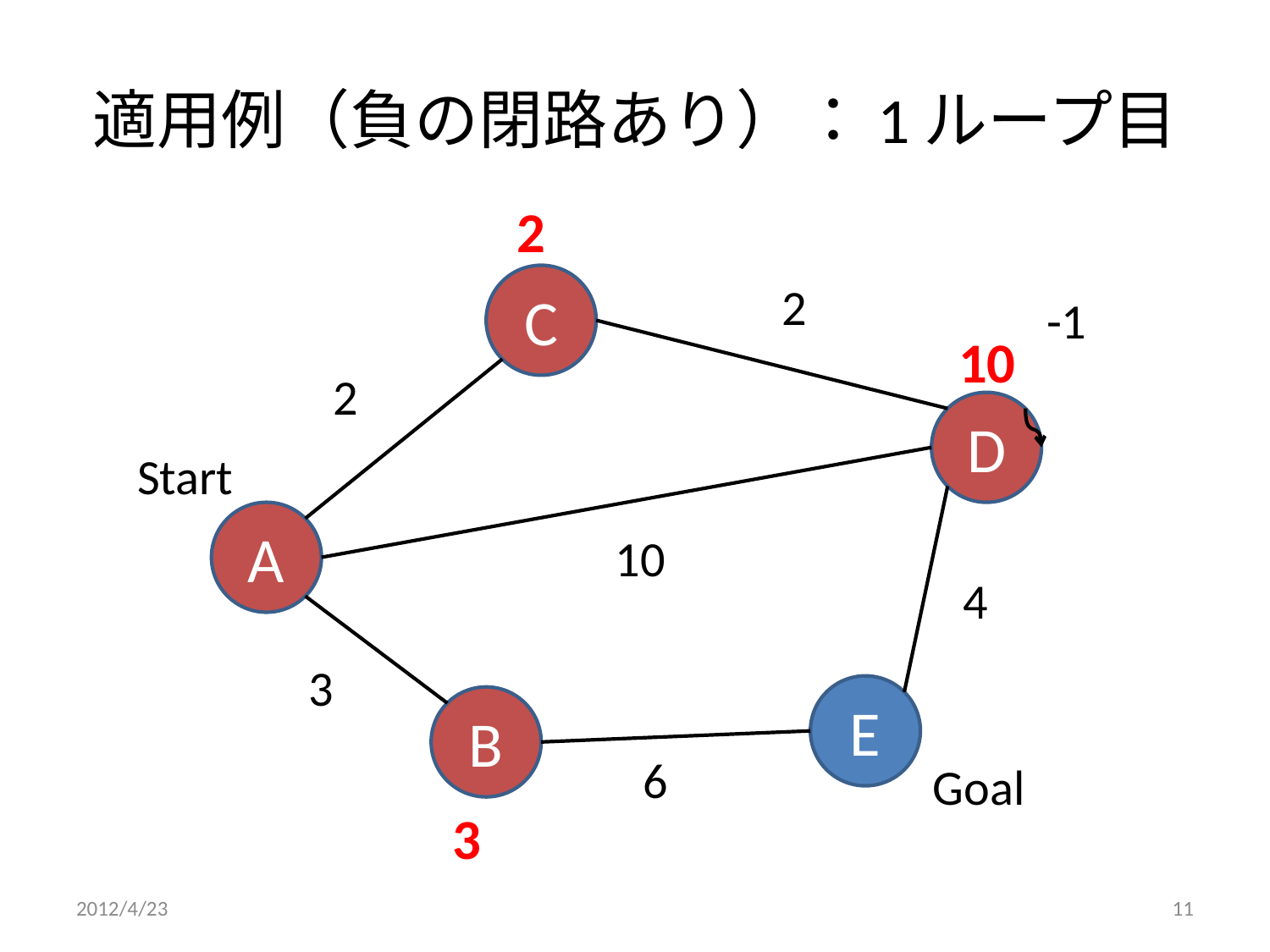

# 適用例（負の閉路あり）：1ループ目
2
C
2
-1
10
2
D
Start
A
10
4
3
E
B
6
Goal
3
2012/4/23
11